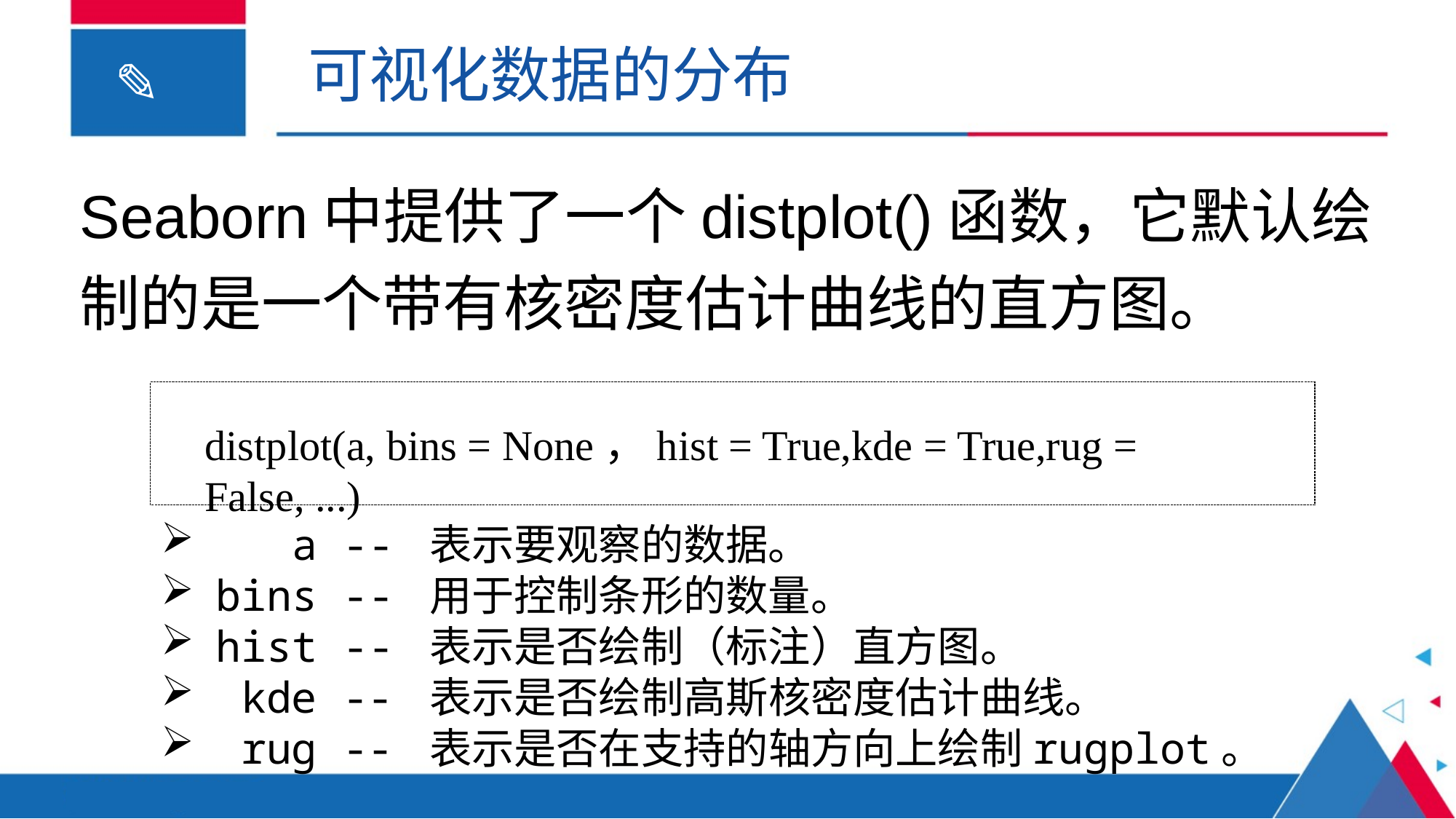

可视化数据的分布
Seaborn中提供了一个distplot()函数，它默认绘制的是一个带有核密度估计曲线的直方图。

distplot(a, bins = None，hist = True,kde = True,rug = False, ...)
   a -- 表示要观察的数据。
bins -- 用于控制条形的数量。
hist -- 表示是否绘制（标注）直方图。
 kde -- 表示是否绘制高斯核密度估计曲线。
 rug -- 表示是否在支持的轴方向上绘制rugplot。